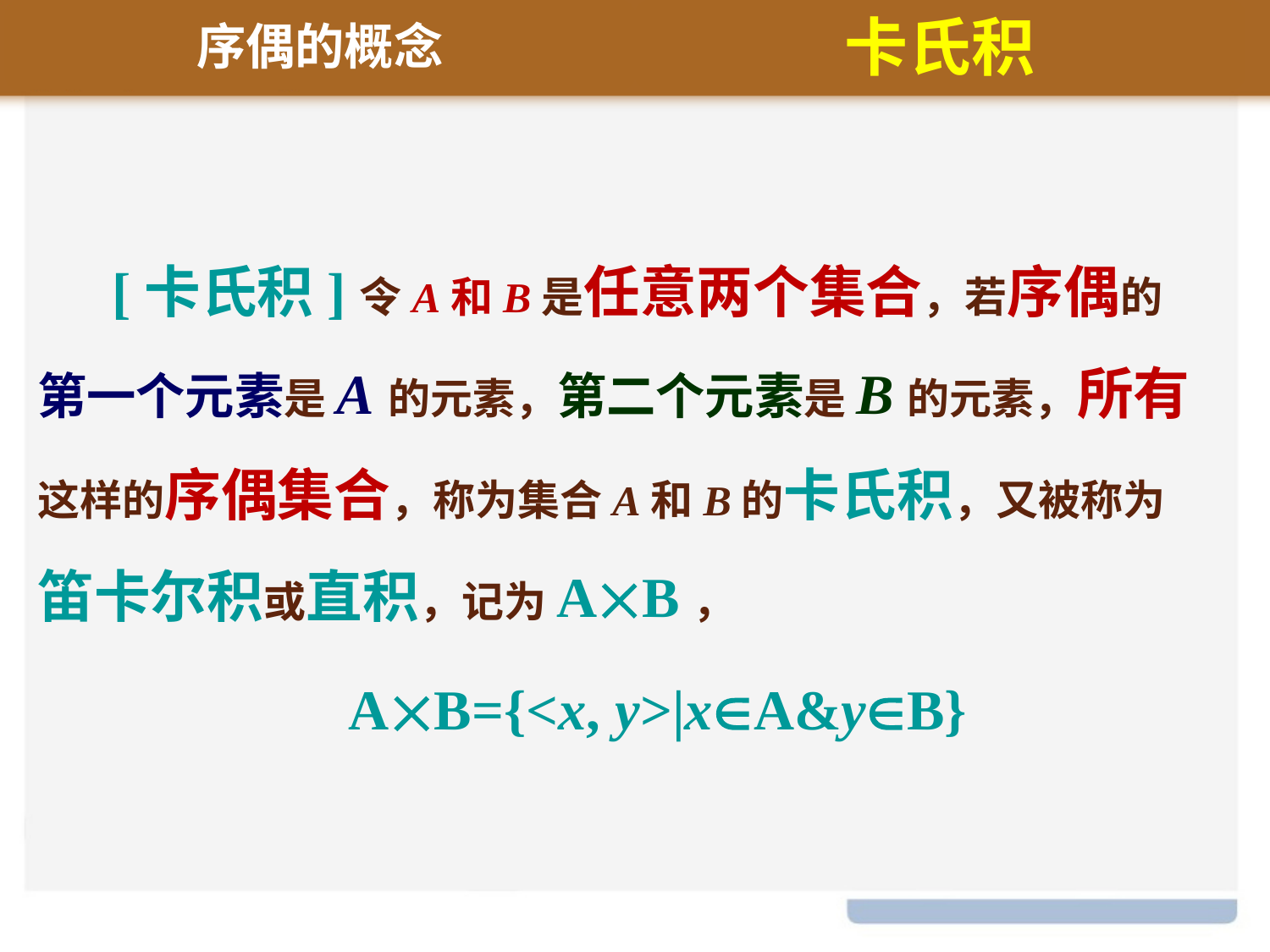

序偶的概念
卡氏积
[卡氏积]令A和B是任意两个集合，若序偶的第一个元素是A的元素，第二个元素是B的元素，所有这样的序偶集合，称为集合A和B的卡氏积，又被称为笛卡尔积或直积，记为A×B，
A×B={<x, y>|x∈A&y∈B}